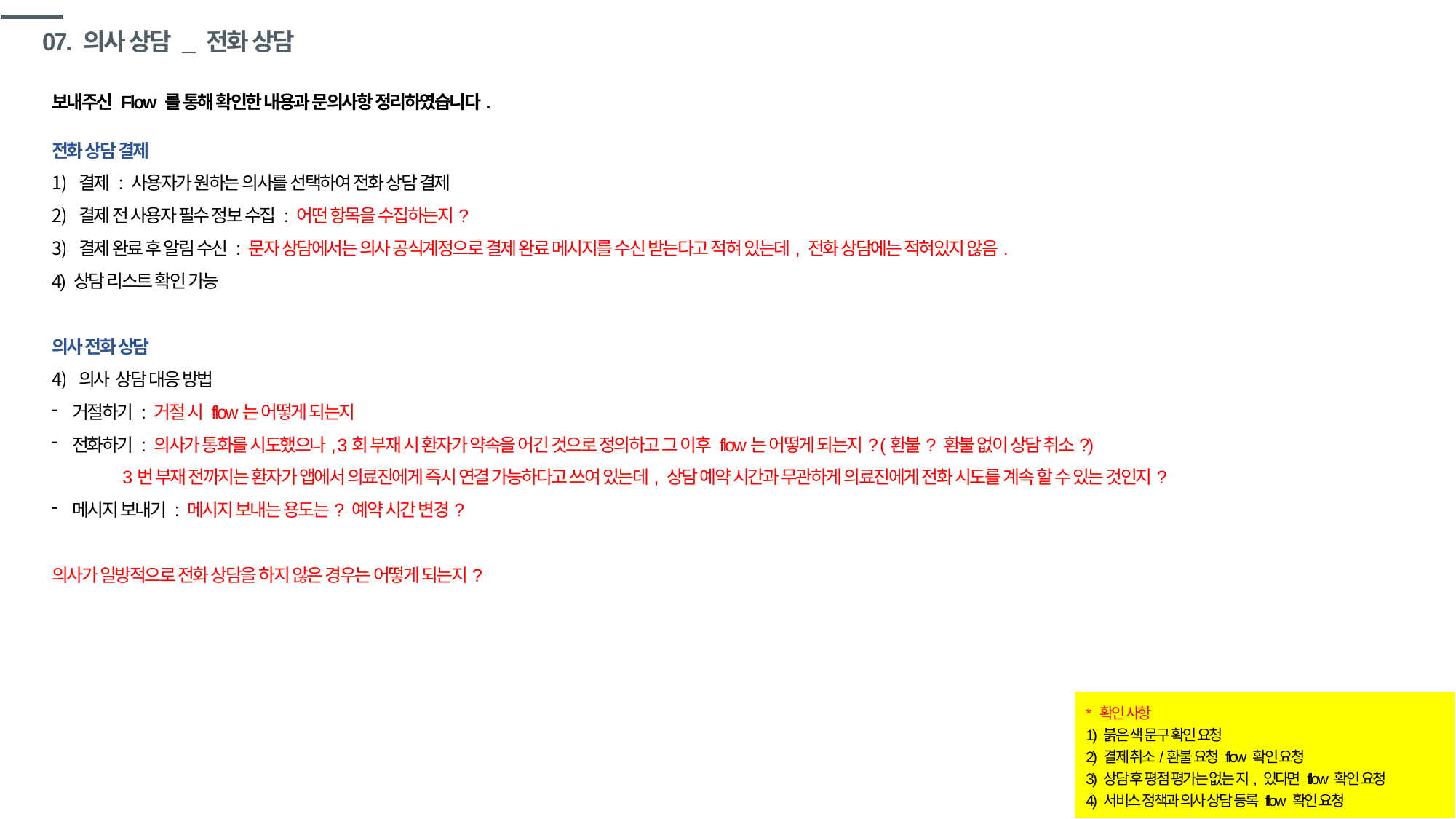

# 07. 의사 상담 _ 전화 상담
보내주신 Flow 를 통해 확인한 내용과 문의사항 정리하였습니다.
전화 상담 결제
결제 : 사용자가 원하는 의사를 선택하여 전화 상담 결제
결제 전 사용자 필수 정보 수집 : 어떤 항목을 수집하는지?
결제 완료 후 알림 수신 : 문자 상담에서는 의사 공식계정으로 결제 완료 메시지를 수신 받는다고 적혀 있는데, 전화 상담에는 적혀있지 않음.
4) 상담 리스트 확인 가능

의사 전화 상담
의사 상담 대응 방법
거절하기 : 거절 시 flow는 어떻게 되는지
전화하기 : 의사가 통화를 시도했으나, 3회 부재 시 환자가 약속을 어긴 것으로 정의하고 그 이후 flow는 어떻게 되는지? (환불? 환불 없이 상담 취소?)
                     3번 부재 전까지는 환자가 앱에서 의료진에게 즉시 연결 가능하다고 쓰여 있는데, 상담 예약 시간과 무관하게 의료진에게 전화 시도를 계속 할 수 있는 것인지?
메시지 보내기 : 메시지 보내는 용도는? 예약 시간 변경?

의사가 일방적으로 전화 상담을 하지 않은 경우는 어떻게 되는지?
* 확인 사항
1) 붉은 색 문구 확인 요청
2) 결제 취소/환불 요청 flow 확인 요청
3) 상담 후 평점 평가는 없는 지, 있다면 flow 확인 요청
4) 서비스 정책과 의사 상담 등록 flow 확인 요청